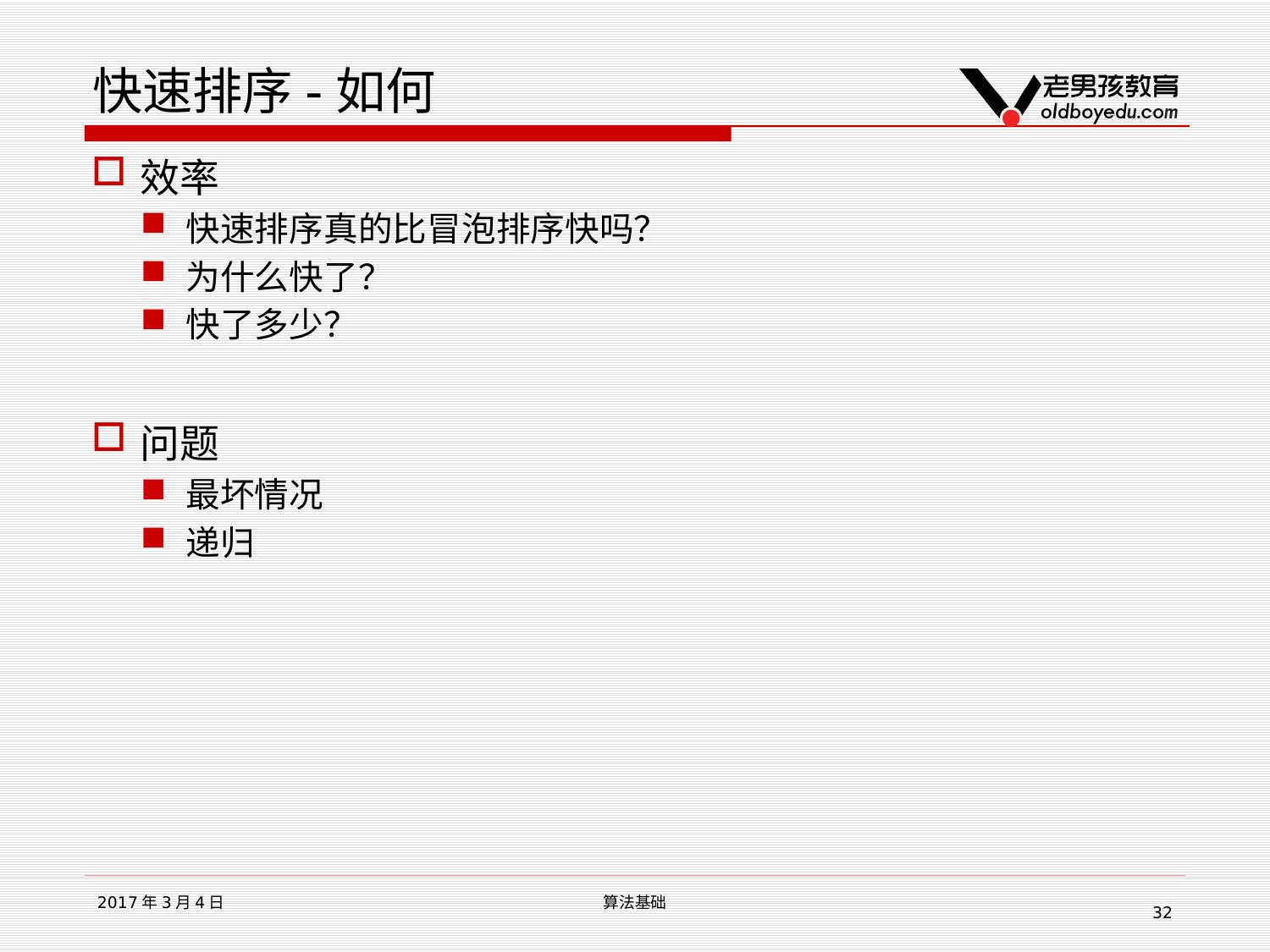

# 快速排序-如何
效率
快速排序真的比冒泡排序快吗？
为什么快了？
快了多少？

问题
最坏情况
递归
2017年3月4日
算法基础
32